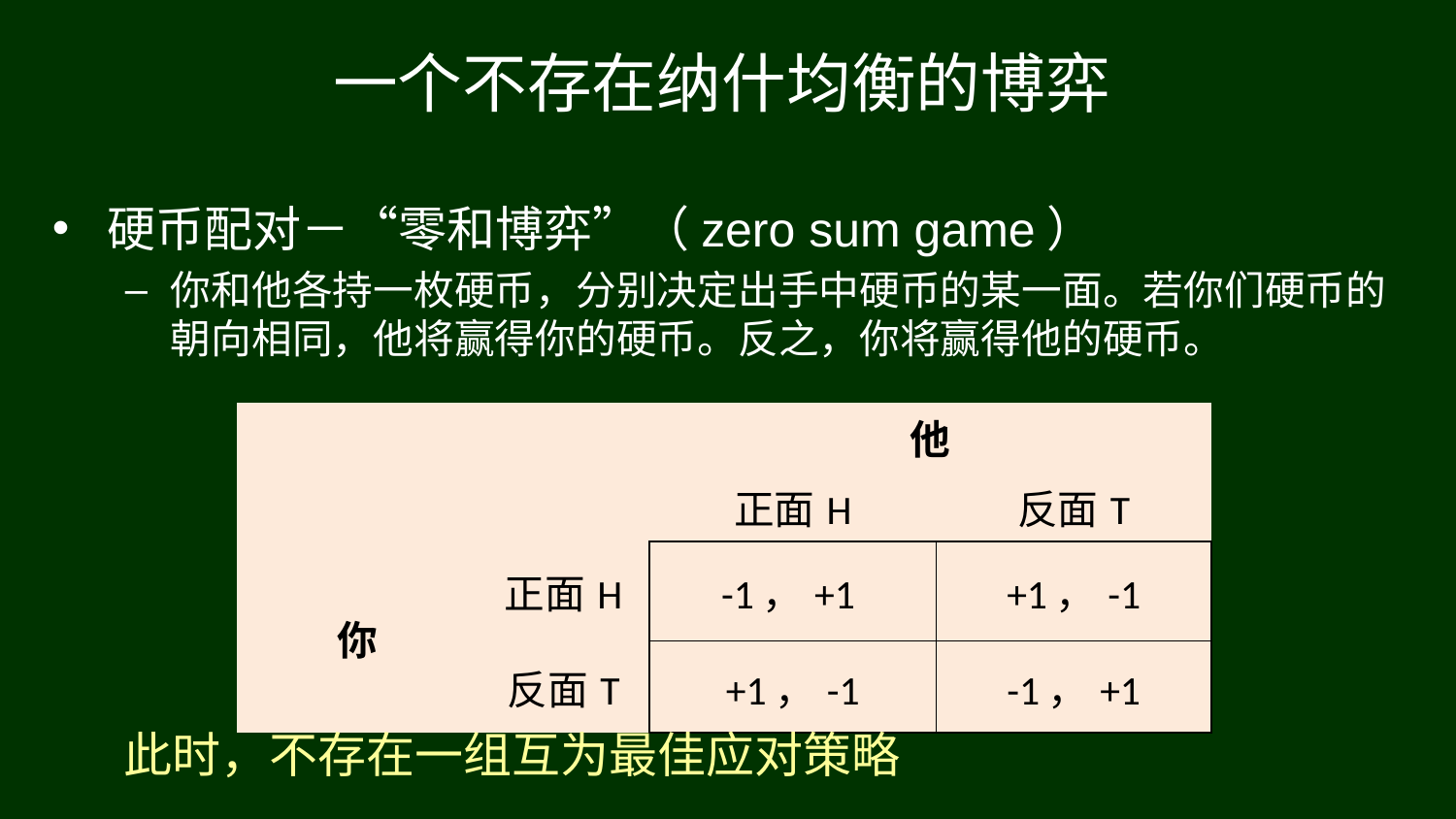

# 一个不存在纳什均衡的博弈
硬币配对－“零和博弈”（zero sum game）
你和他各持一枚硬币，分别决定出手中硬币的某一面。若你们硬币的朝向相同，他将赢得你的硬币。反之，你将赢得他的硬币。
|  |  | 他 |  |
| --- | --- | --- | --- |
|  |  | 正面H | 反面T |
| 你 | 正面H | -1，+1 | +1，-1 |
|  | 反面T | +1，-1 | -1，+1 |
此时，不存在一组互为最佳应对策略